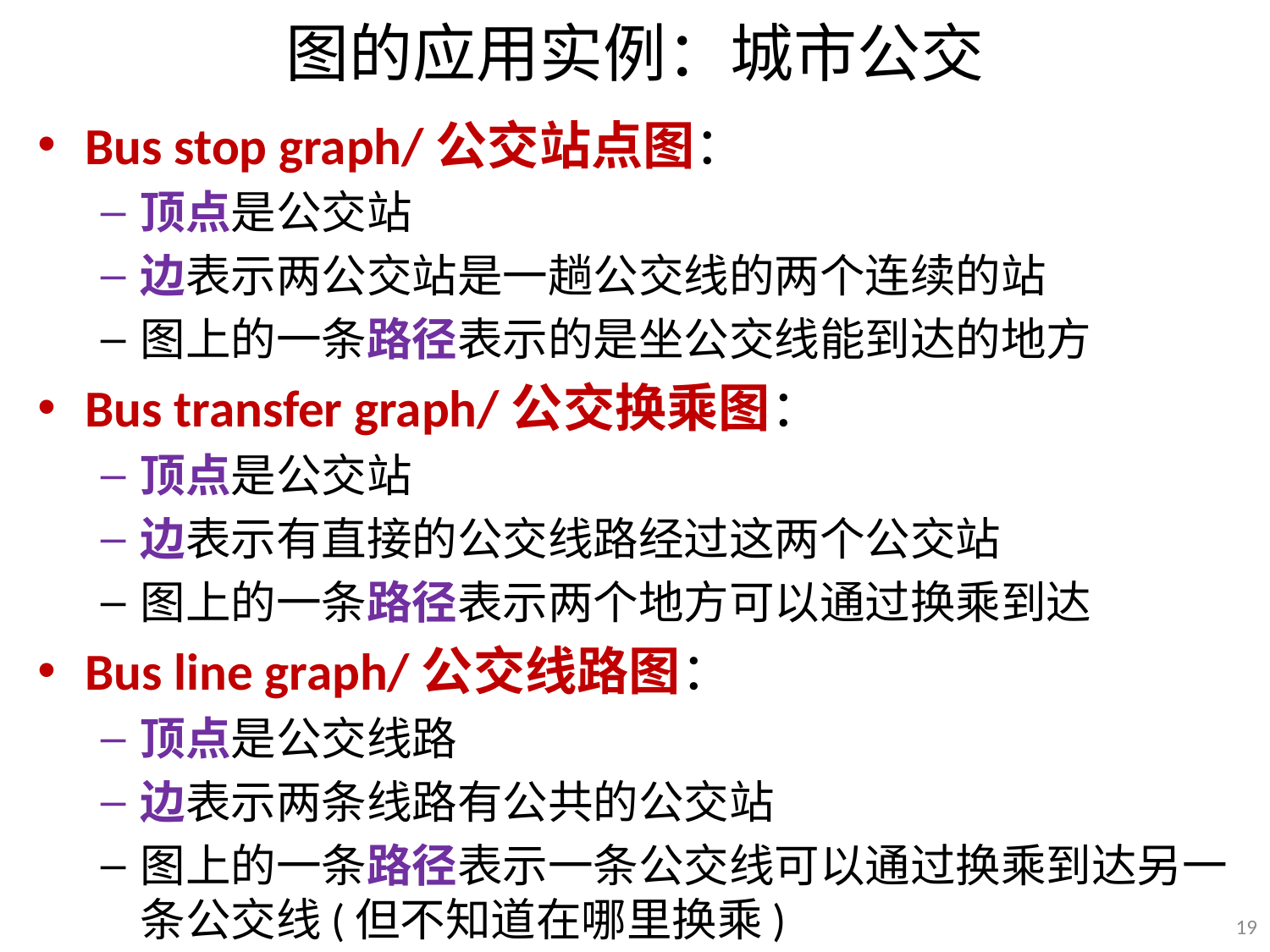

# 图的应用实例：城市公交
Bus stop graph/公交站点图：
顶点是公交站
边表示两公交站是一趟公交线的两个连续的站
图上的一条路径表示的是坐公交线能到达的地方
Bus transfer graph/公交换乘图：
顶点是公交站
边表示有直接的公交线路经过这两个公交站
图上的一条路径表示两个地方可以通过换乘到达
Bus line graph/公交线路图：
顶点是公交线路
边表示两条线路有公共的公交站
图上的一条路径表示一条公交线可以通过换乘到达另一条公交线(但不知道在哪里换乘)
19